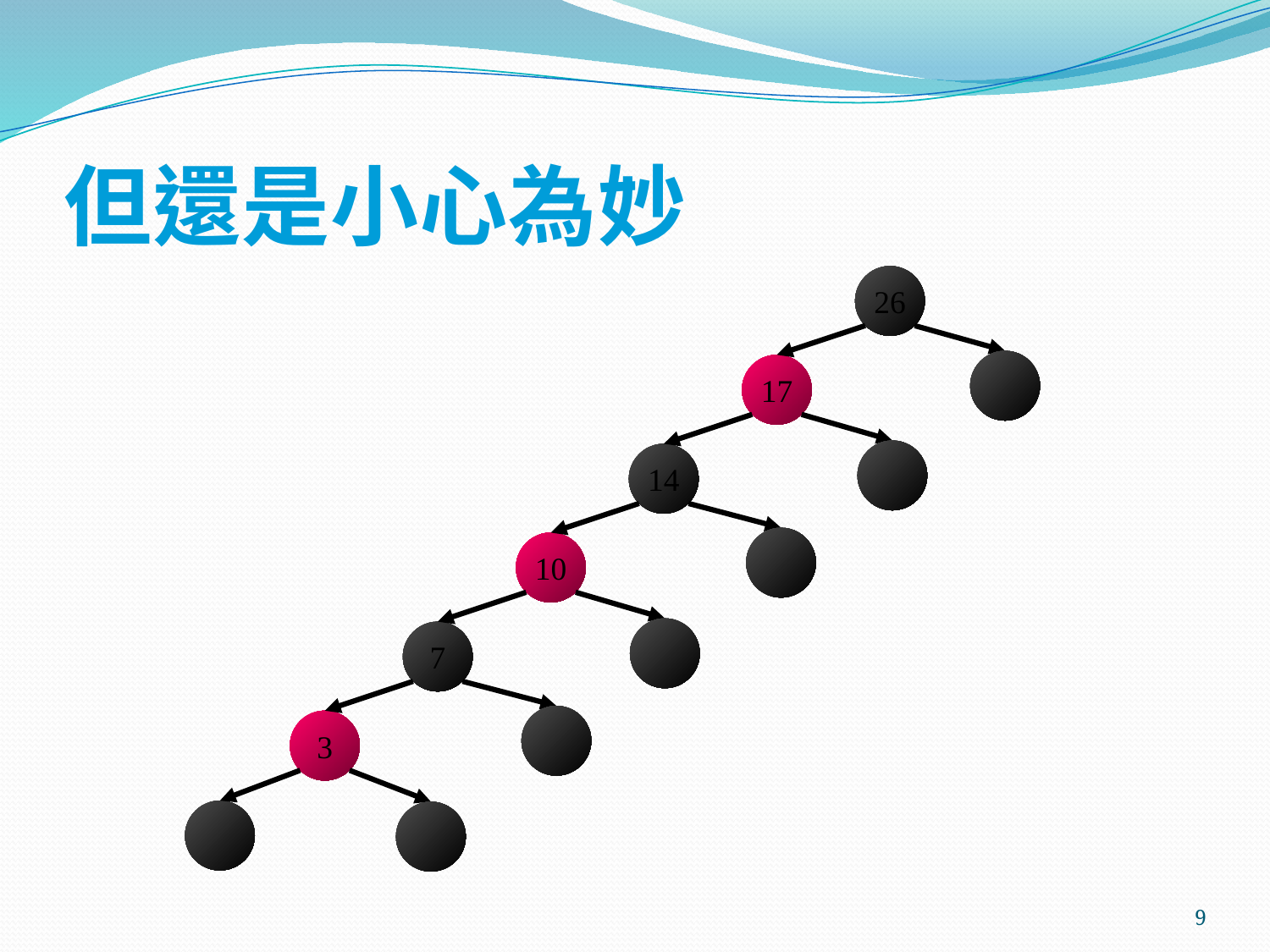

# 但還是小心為妙
26

17

14

10

7

3

9